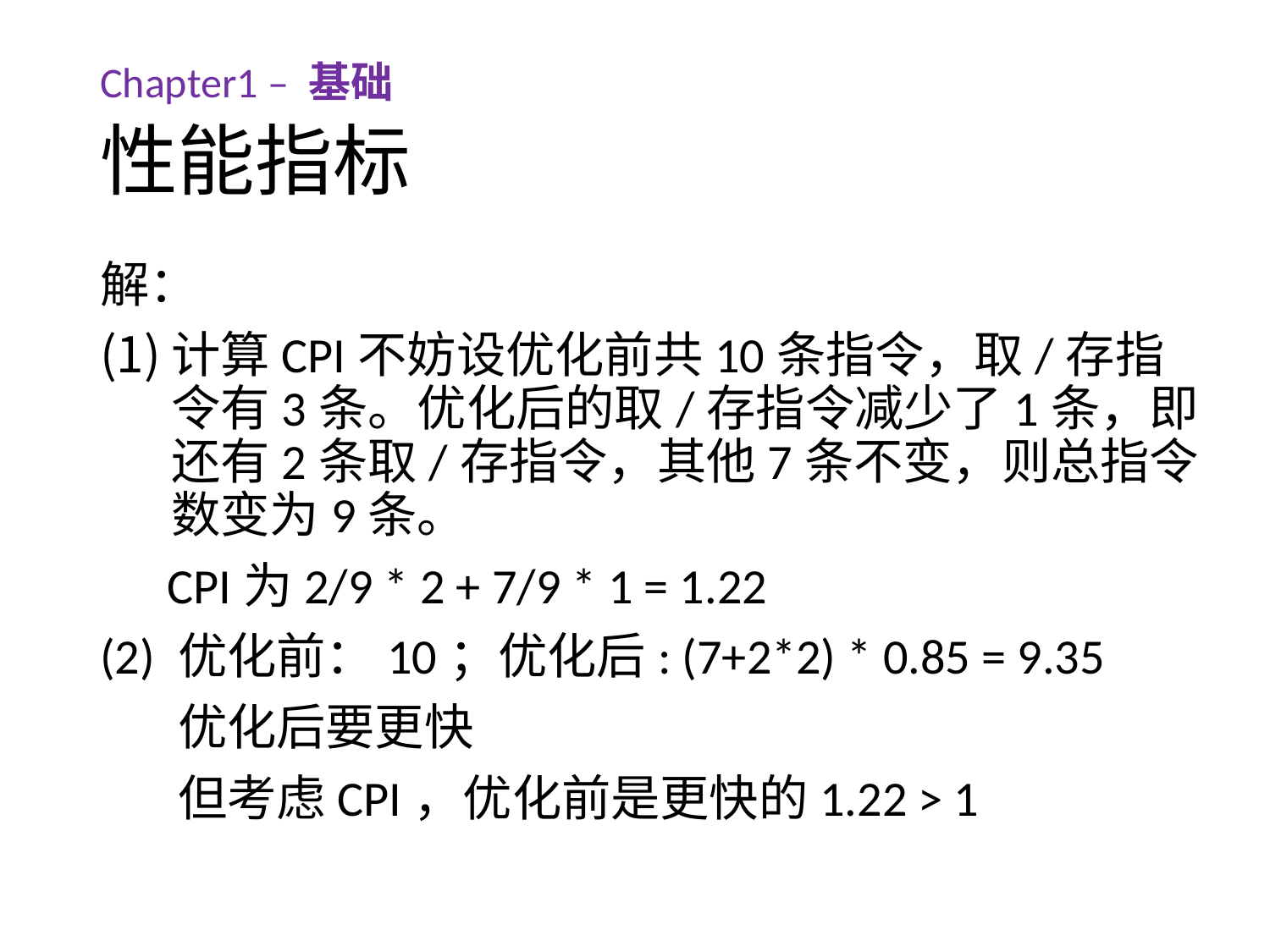

Chapter1 – 基础
# 性能指标
解：
计算CPI不妨设优化前共10条指令，取/存指令有3条。优化后的取/存指令减少了1条，即还有2条取/存指令，其他7条不变，则总指令数变为9条。
      CPI为2/9 * 2 + 7/9 * 1 = 1.22
(2) 优化前：10；优化后: (7+2*2) * 0.85 = 9.35
      优化后要更快
      但考虑CPI，优化前是更快的1.22 > 1